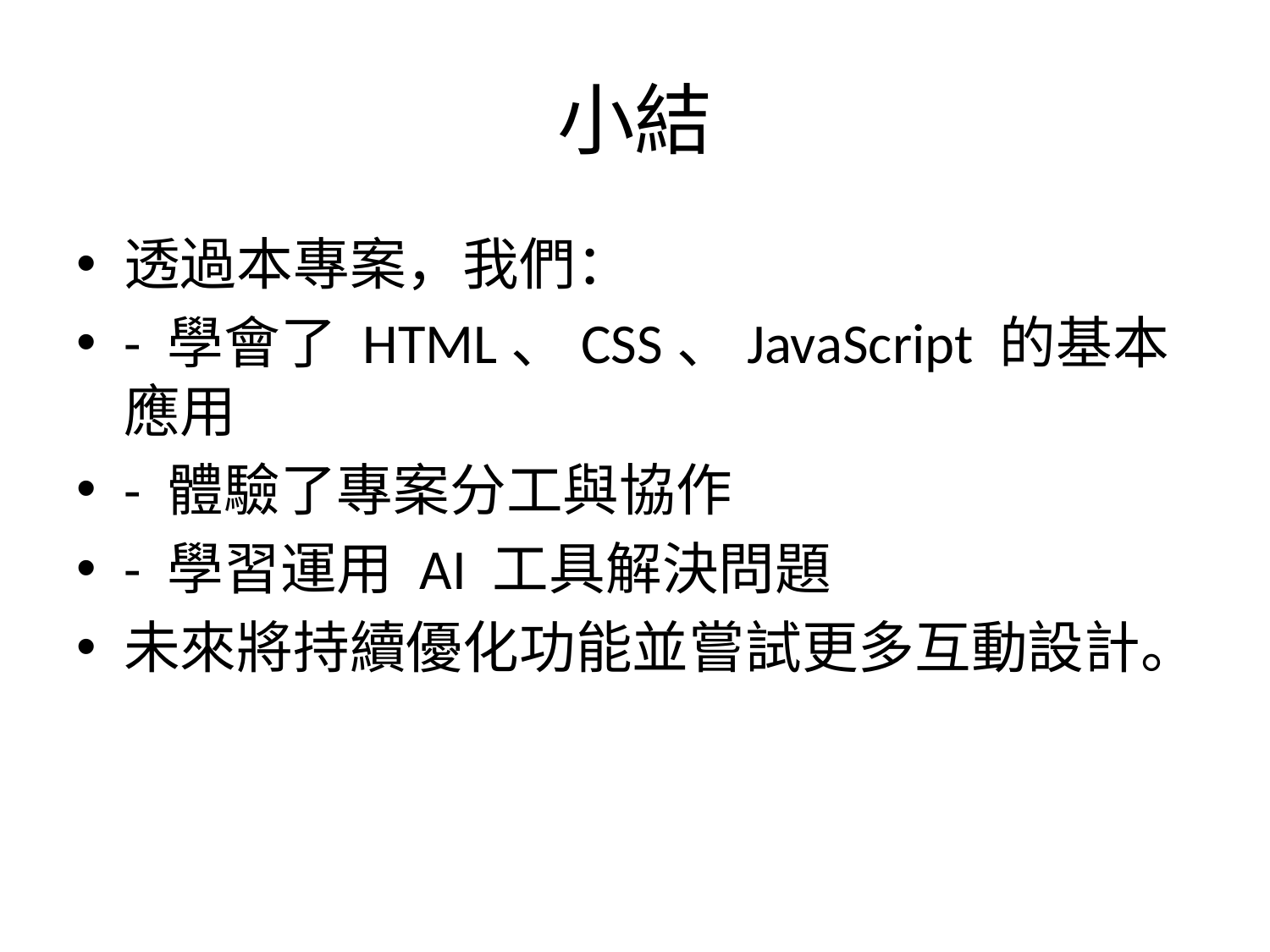

# 小結
透過本專案，我們：
- 學會了 HTML、CSS、JavaScript 的基本應用
- 體驗了專案分工與協作
- 學習運用 AI 工具解決問題
未來將持續優化功能並嘗試更多互動設計。